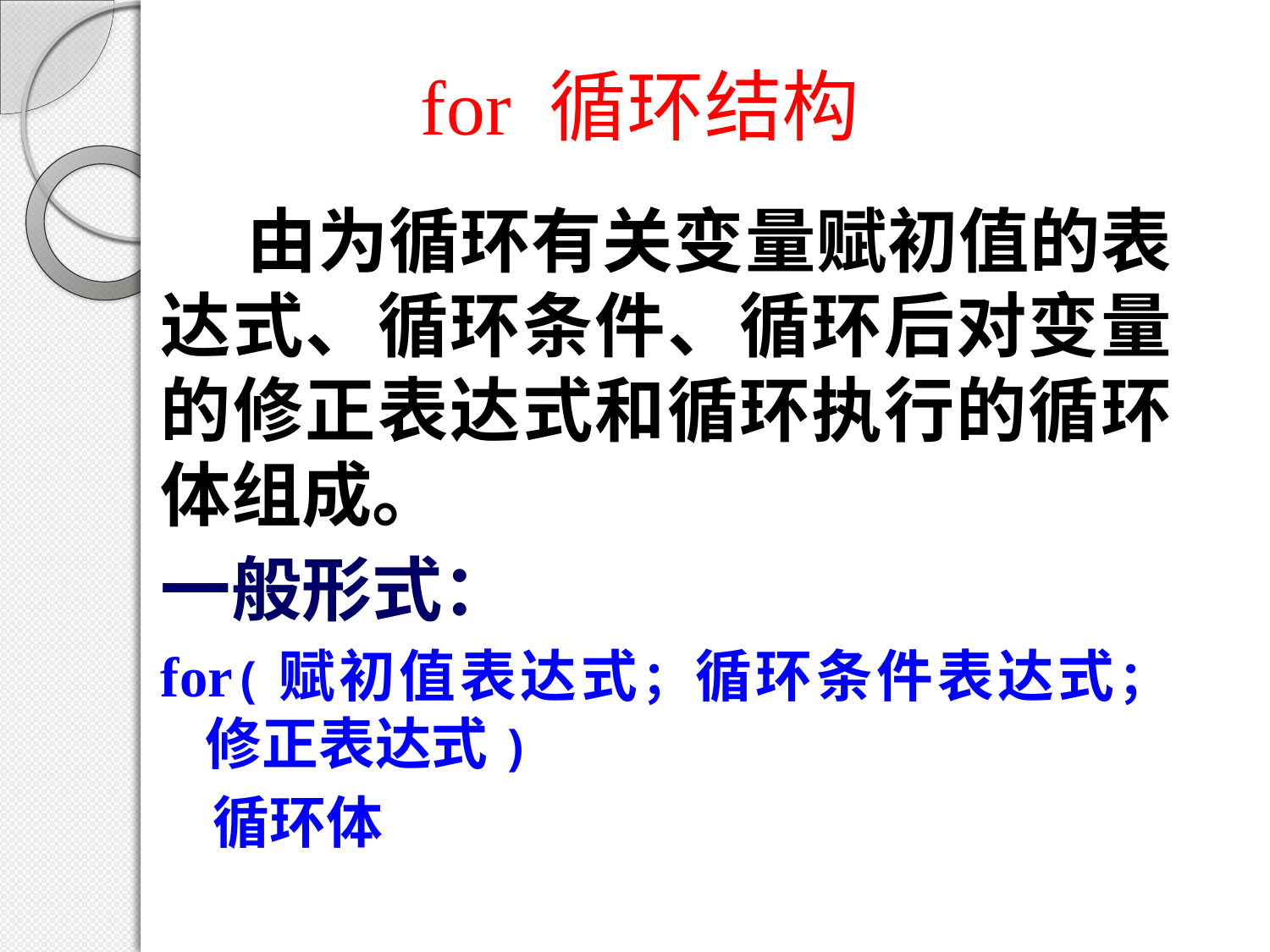

# for 循环结构
    由为循环有关变量赋初值的表达式、循环条件、循环后对变量的修正表达式和循环执行的循环体组成。
一般形式：
for(赋初值表达式；循环条件表达式；
    修正表达式)
   循环体
35